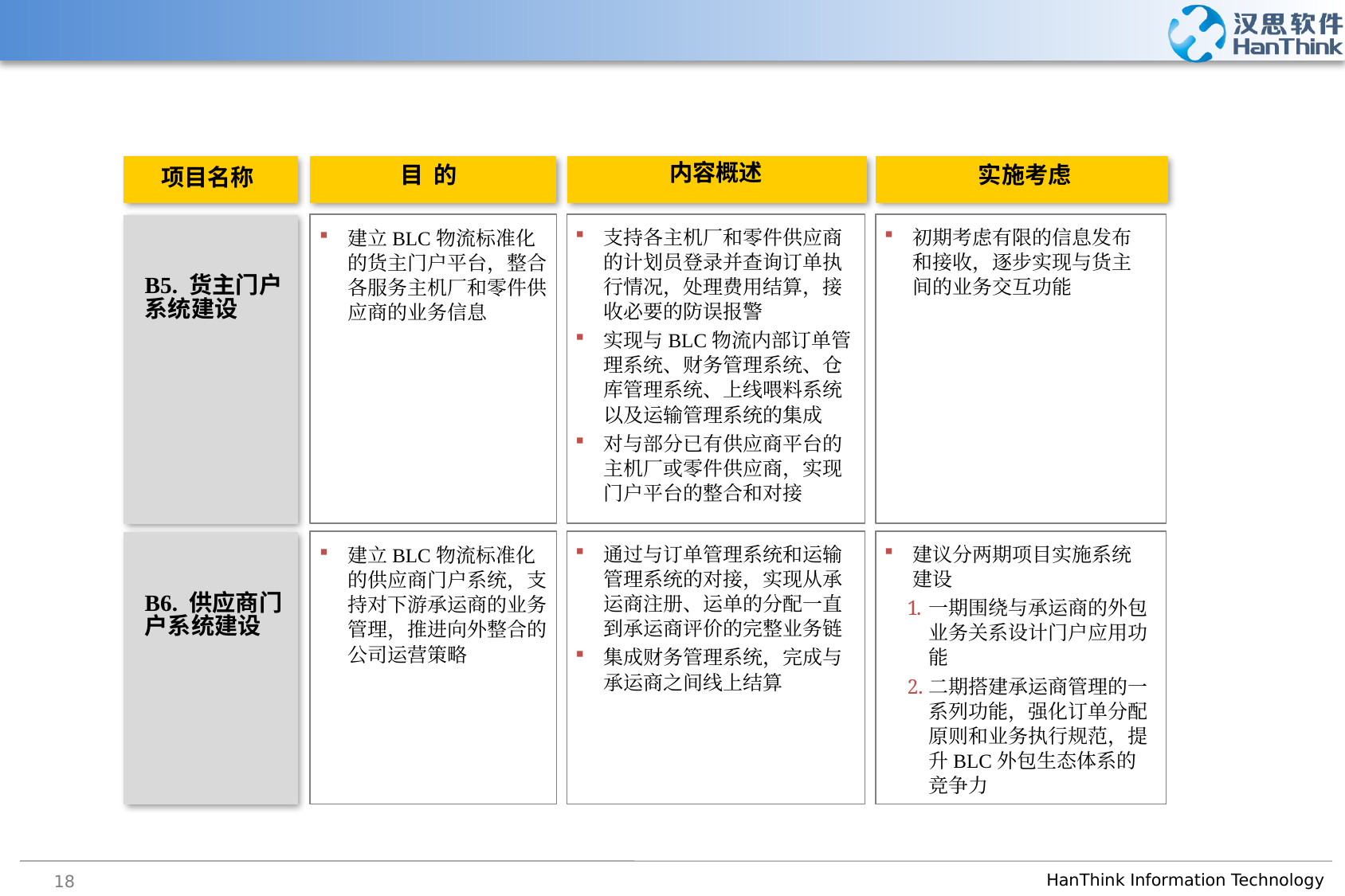

#

内容概述
目  的
实施考虑
项目名称

初期考虑有限的信息发布和接收，逐步实现与货主间的业务交互功能
支持各主机厂和零件供应商的计划员登录并查询订单执行情况，处理费用结算，接收必要的防误报警
实现与BLC物流内部订单管理系统、财务管理系统、仓库管理系统、上线喂料系统以及运输管理系统的集成
对与部分已有供应商平台的主机厂或零件供应商，实现门户平台的整合和对接
建立BLC物流标准化的货主门户平台，整合各服务主机厂和零件供应商的业务信息
B5. 货主门户系统建设

建议分两期项目实施系统建设
一期围绕与承运商的外包业务关系设计门户应用功能
二期搭建承运商管理的一系列功能，强化订单分配原则和业务执行规范，提升BLC外包生态体系的竞争力
通过与订单管理系统和运输管理系统的对接，实现从承运商注册、运单的分配一直到承运商评价的完整业务链
集成财务管理系统，完成与承运商之间线上结算
建立BLC物流标准化的供应商门户系统，支持对下游承运商的业务管理，推进向外整合的公司运营策略
B6. 供应商门户系统建设
18